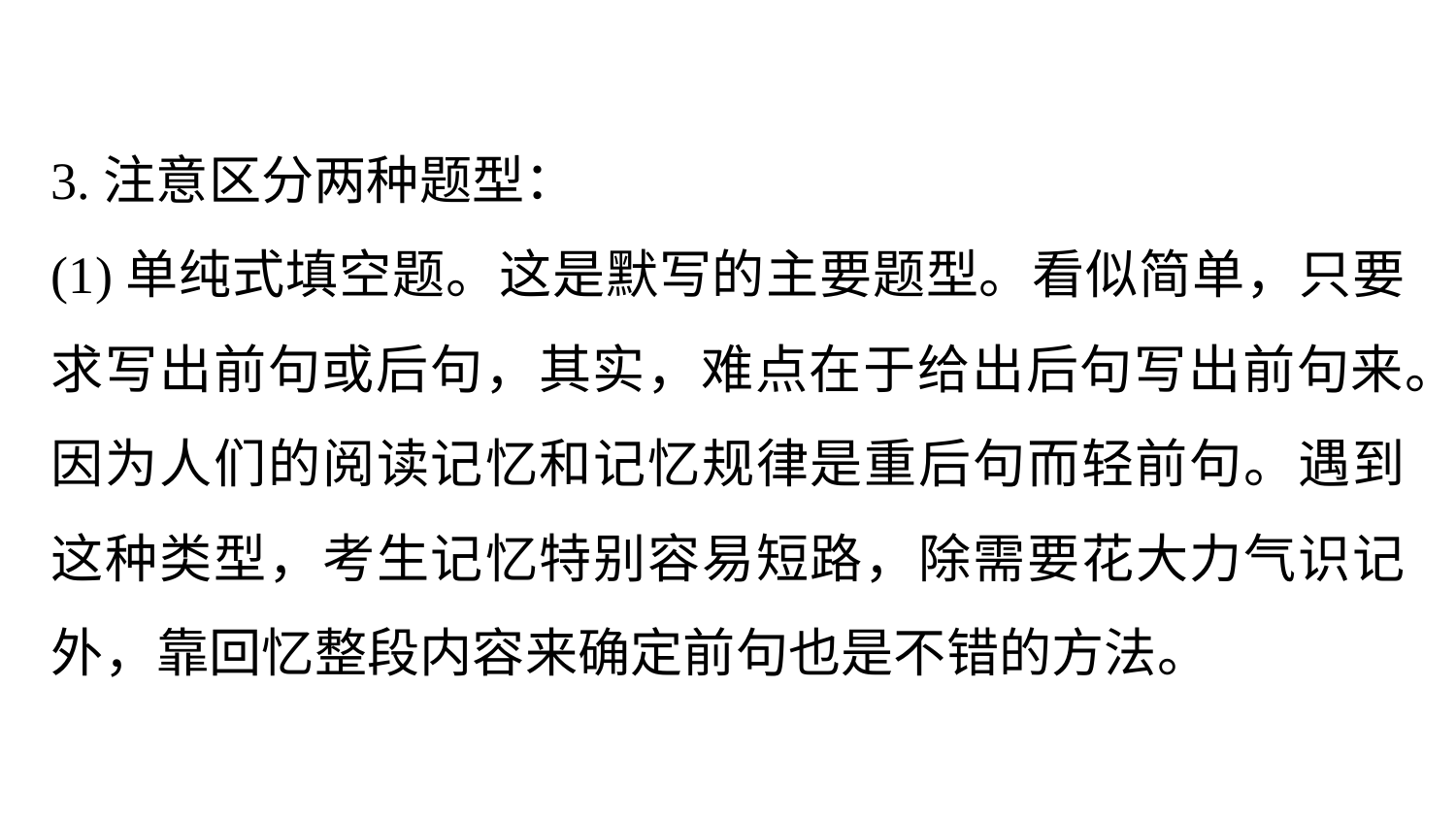

3.注意区分两种题型：
(1)单纯式填空题。这是默写的主要题型。看似简单，只要求写出前句或后句，其实，难点在于给出后句写出前句来。因为人们的阅读记忆和记忆规律是重后句而轻前句。遇到这种类型，考生记忆特别容易短路，除需要花大力气识记外，靠回忆整段内容来确定前句也是不错的方法。